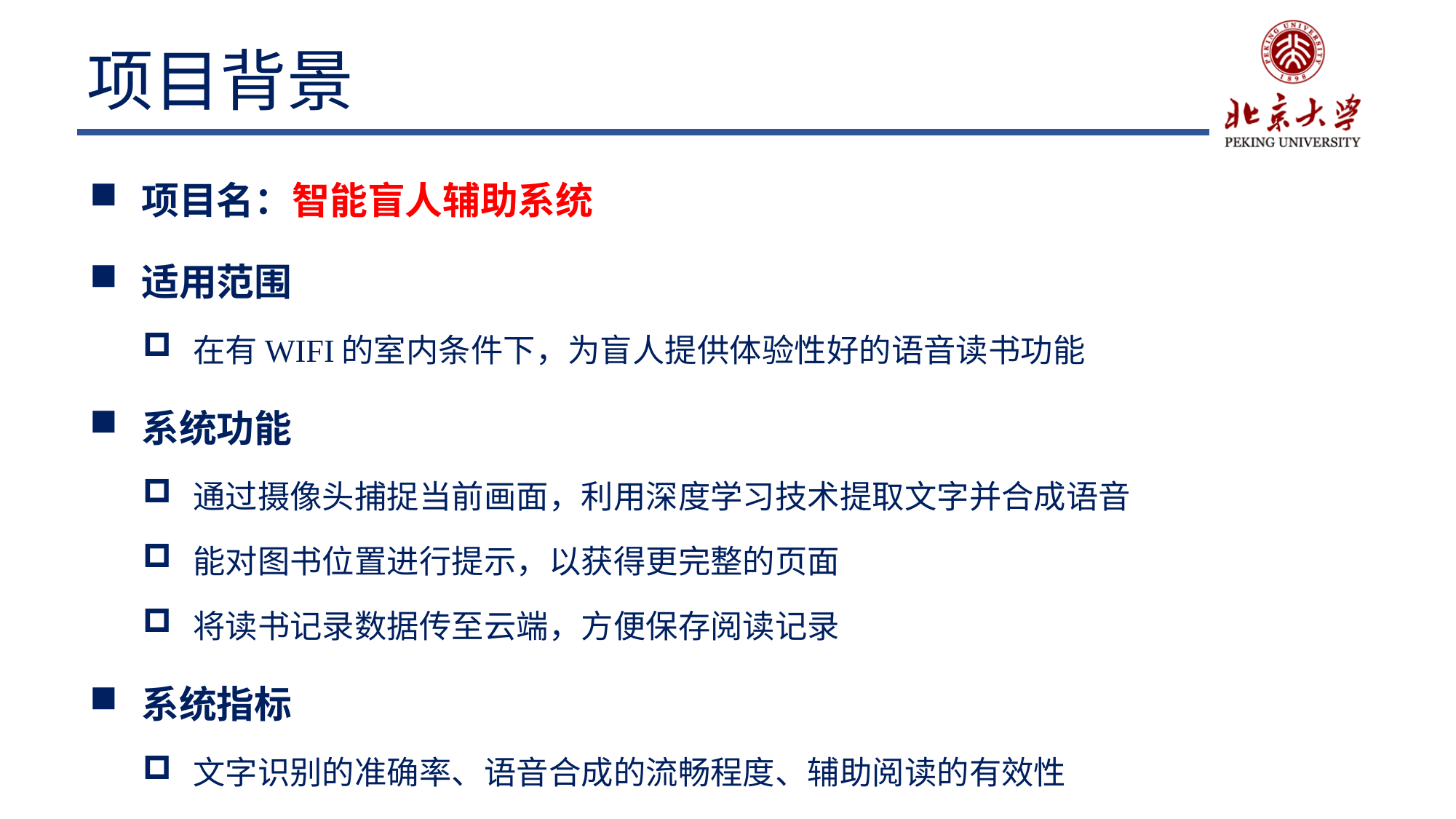

# 项目背景
项目名：智能盲人辅助系统
适用范围
在有WIFI的室内条件下，为盲人提供体验性好的语音读书功能
系统功能
通过摄像头捕捉当前画面，利用深度学习技术提取文字并合成语音
能对图书位置进行提示，以获得更完整的页面
将读书记录数据传至云端，方便保存阅读记录
系统指标
文字识别的准确率、语音合成的流畅程度、辅助阅读的有效性